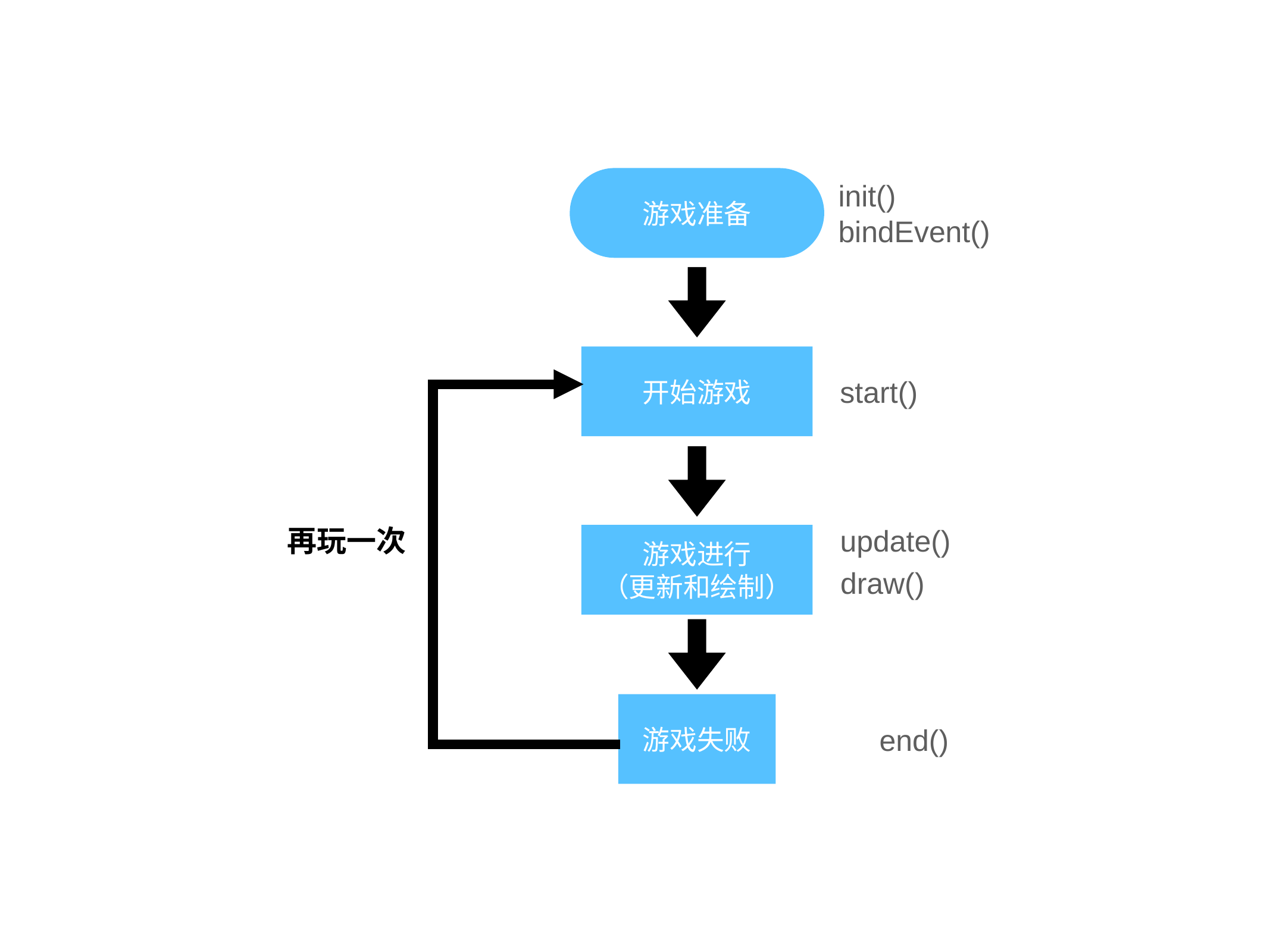

游戏准备
init()
bindEvent()

开始游戏
start()

再玩一次
update()

游戏进行
（更新和绘制）
draw()

游戏失败
end()